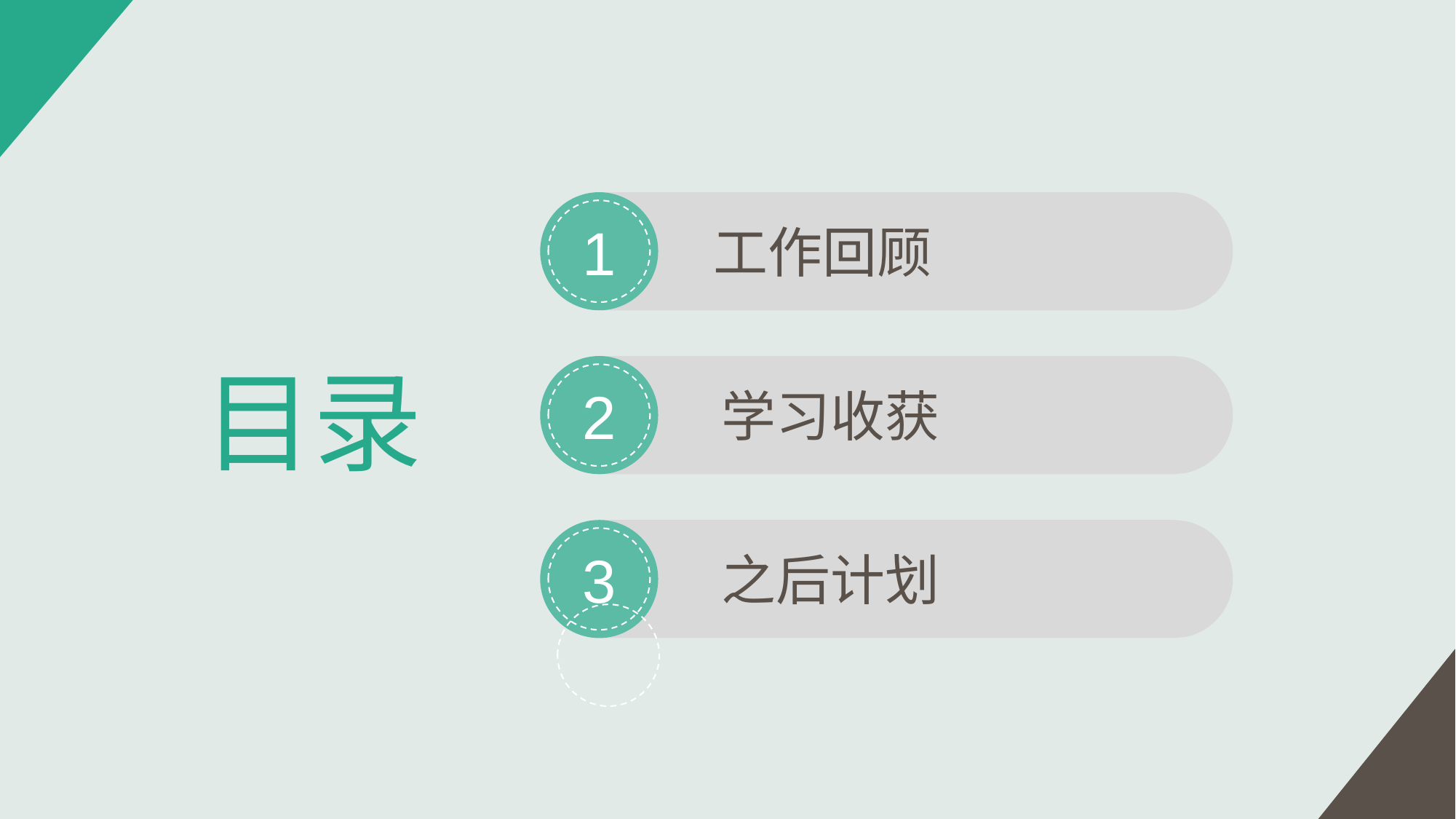

1

工作回顾
目录
2

学习收获
3

之后计划